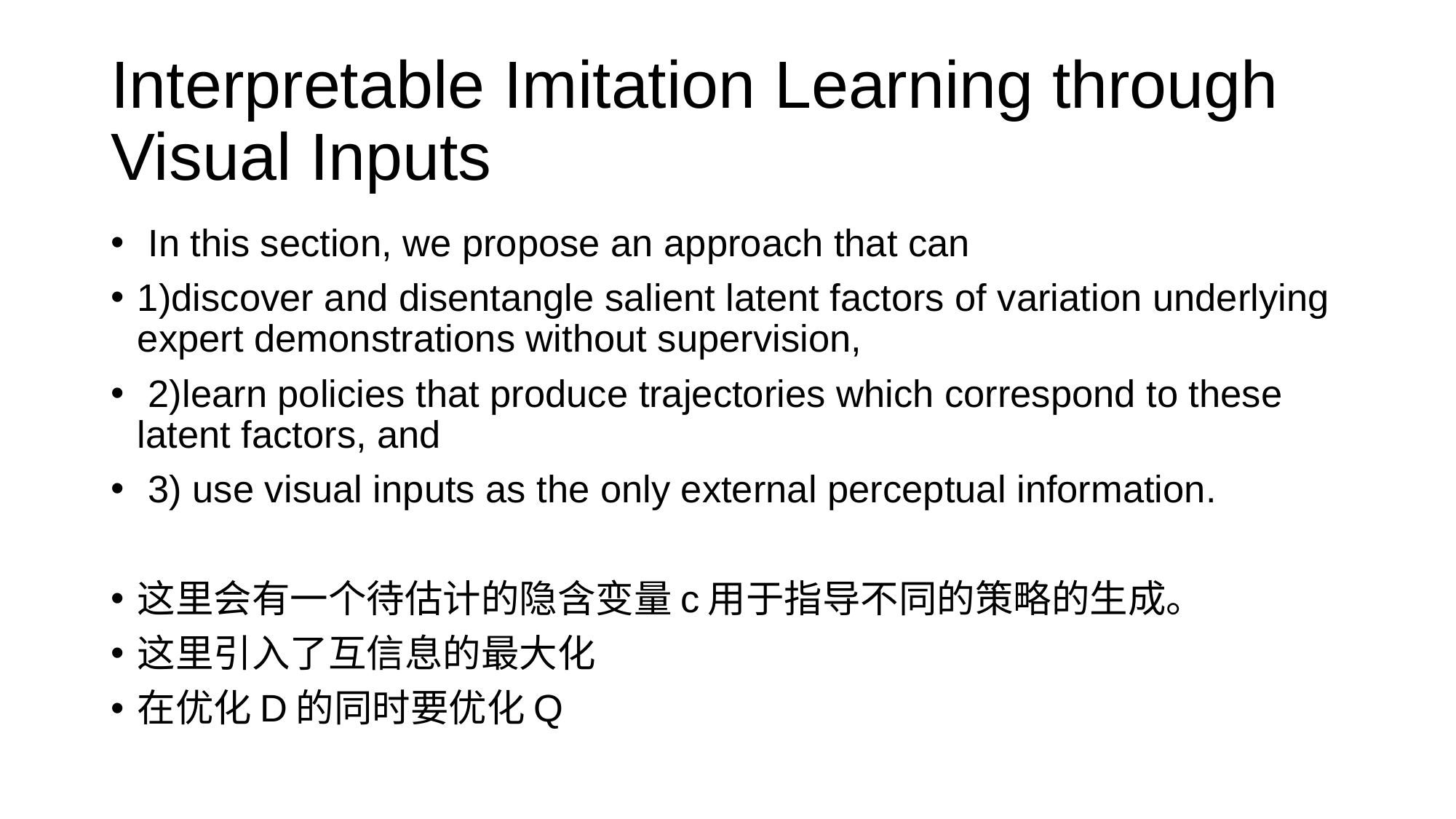

# Interpretable Imitation Learning through Visual Inputs
 In this section, we propose an approach that can
1)discover and disentangle salient latent factors of variation underlying expert demonstrations without supervision,
 2)learn policies that produce trajectories which correspond to these latent factors, and
 3) use visual inputs as the only external perceptual information.

这里会有一个待估计的隐含变量c用于指导不同的策略的生成。
这里引入了互信息的最大化
在优化D的同时要优化Q